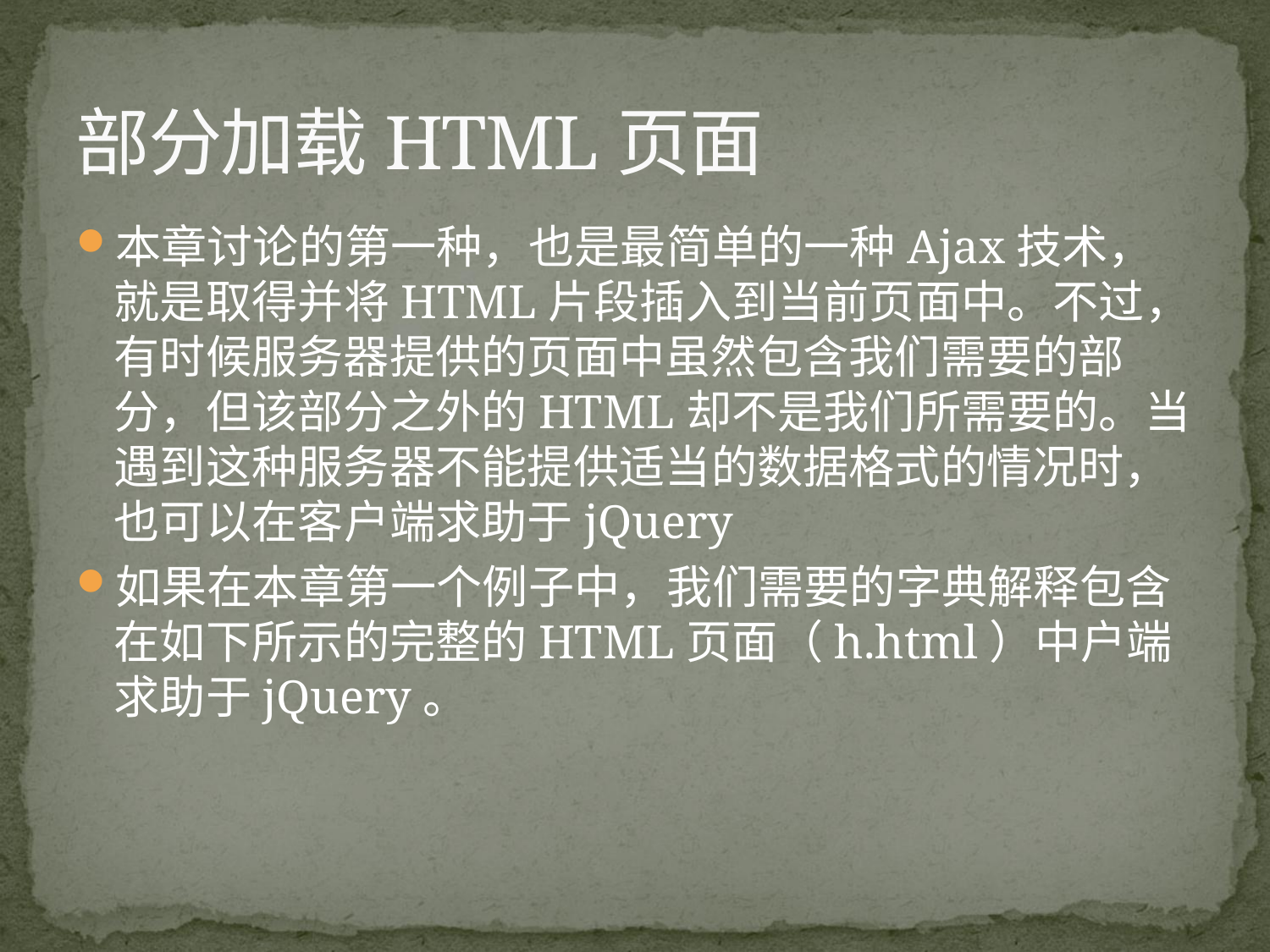

# 部分加载HTML页面
本章讨论的第一种，也是最简单的一种Ajax技术，就是取得并将HTML片段插入到当前页面中。不过，有时候服务器提供的页面中虽然包含我们需要的部分，但该部分之外的HTML却不是我们所需要的。当遇到这种服务器不能提供适当的数据格式的情况时，也可以在客户端求助于jQuery
如果在本章第一个例子中，我们需要的字典解释包含在如下所示的完整的HTML页面（h.html）中户端求助于jQuery。